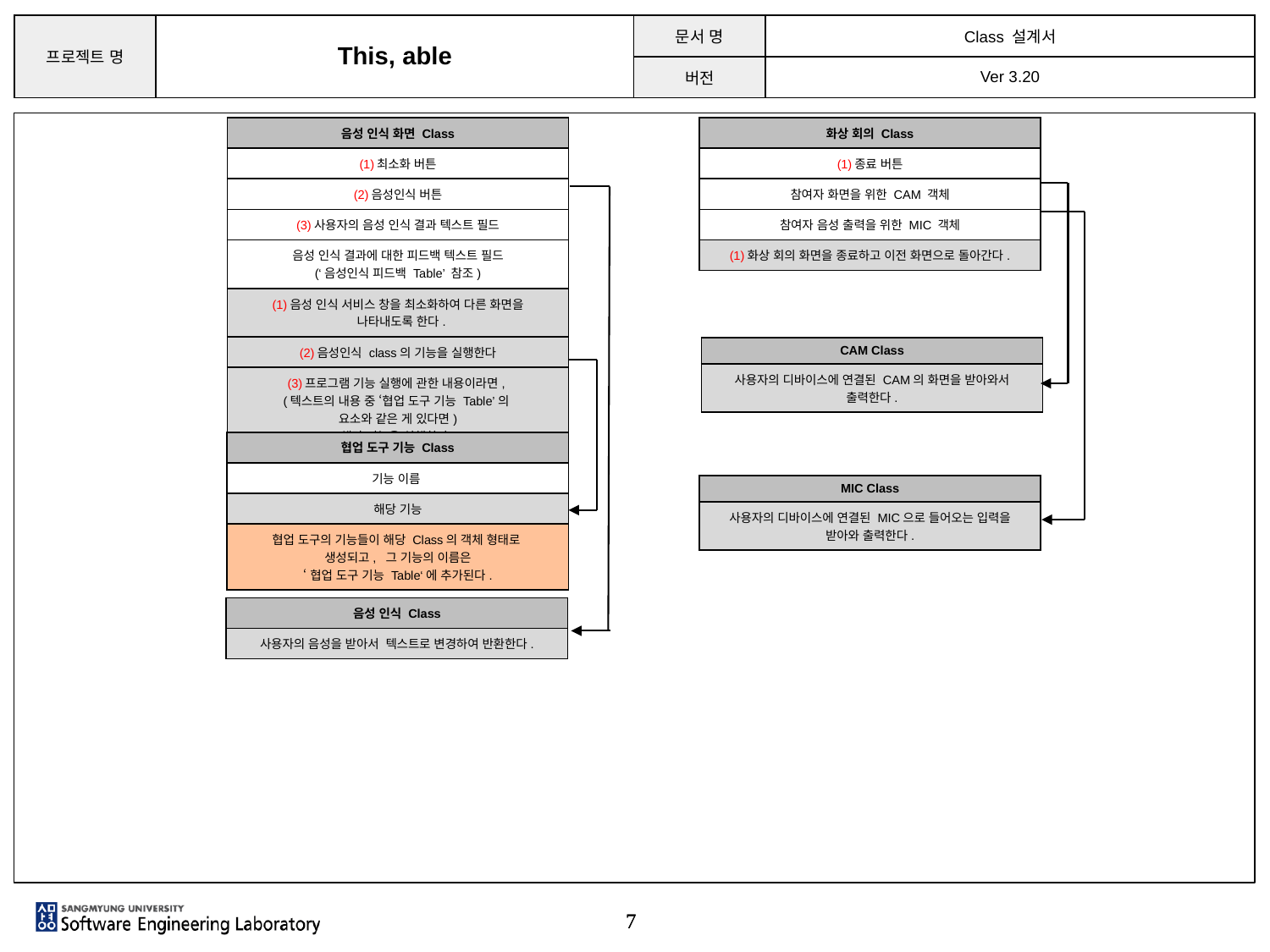

| 음성 인식 화면 Class |
| --- |
| (1)최소화 버튼 |
| (2)음성인식 버튼 |
| (3)사용자의 음성 인식 결과 텍스트 필드 |
| 음성 인식 결과에 대한 피드백 텍스트 필드 (‘음성인식 피드백 Table’ 참조) |
| (1)음성 인식 서비스 창을 최소화하여 다른 화면을 나타내도록 한다. |
| (2)음성인식 class의 기능을 실행한다 |
| (3)프로그램 기능 실행에 관한 내용이라면, (텍스트의 내용 중 ‘협업 도구 기능 Table’의 요소와 같은 게 있다면) 해당 기능을 실행한다. |
| 화상 회의 Class |
| --- |
| (1)종료 버튼 |
| 참여자 화면을 위한 CAM 객체 |
| 참여자 음성 출력을 위한 MIC 객체 |
| (1)화상 회의 화면을 종료하고 이전 화면으로 돌아간다. |
| CAM Class |
| --- |
| 사용자의 디바이스에 연결된 CAM의 화면을 받아와서 출력한다. |
| 협업 도구 기능 Class |
| --- |
| 기능 이름 |
| 해당 기능 |
| 협업 도구의 기능들이 해당 Class의 객체 형태로 생성되고, 그 기능의 이름은 ‘협업 도구 기능 Table‘에 추가된다. |
| MIC Class |
| --- |
| 사용자의 디바이스에 연결된 MIC으로 들어오는 입력을 받아와 출력한다. |
| 음성 인식 Class |
| --- |
| 사용자의 음성을 받아서 텍스트로 변경하여 반환한다. |